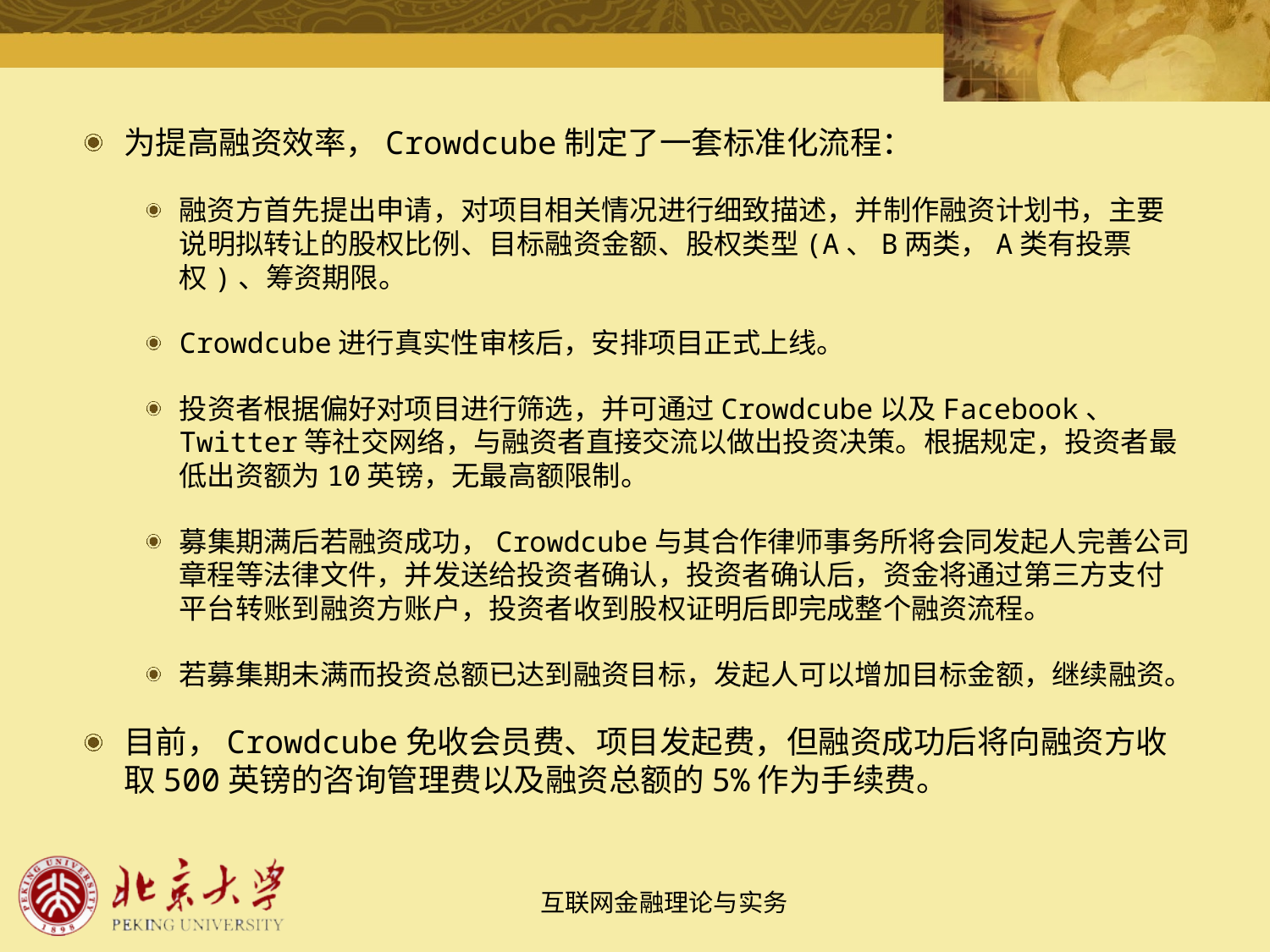

为提高融资效率，Crowdcube制定了一套标准化流程：
融资方首先提出申请，对项目相关情况进行细致描述，并制作融资计划书，主要说明拟转让的股权比例、目标融资金额、股权类型(A、B两类，A类有投票权)、筹资期限。
Crowdcube进行真实性审核后，安排项目正式上线。
投资者根据偏好对项目进行筛选，并可通过Crowdcube以及Facebook、 Twitter等社交网络，与融资者直接交流以做出投资决策。根据规定，投资者最低出资额为10英镑，无最高额限制。
募集期满后若融资成功，Crowdcube与其合作律师事务所将会同发起人完善公司章程等法律文件，并发送给投资者确认，投资者确认后，资金将通过第三方支付平台转账到融资方账户，投资者收到股权证明后即完成整个融资流程。
若募集期未满而投资总额已达到融资目标，发起人可以增加目标金额，继续融资。
目前，Crowdcube免收会员费、项目发起费，但融资成功后将向融资方收取500英镑的咨询管理费以及融资总额的5%作为手续费。